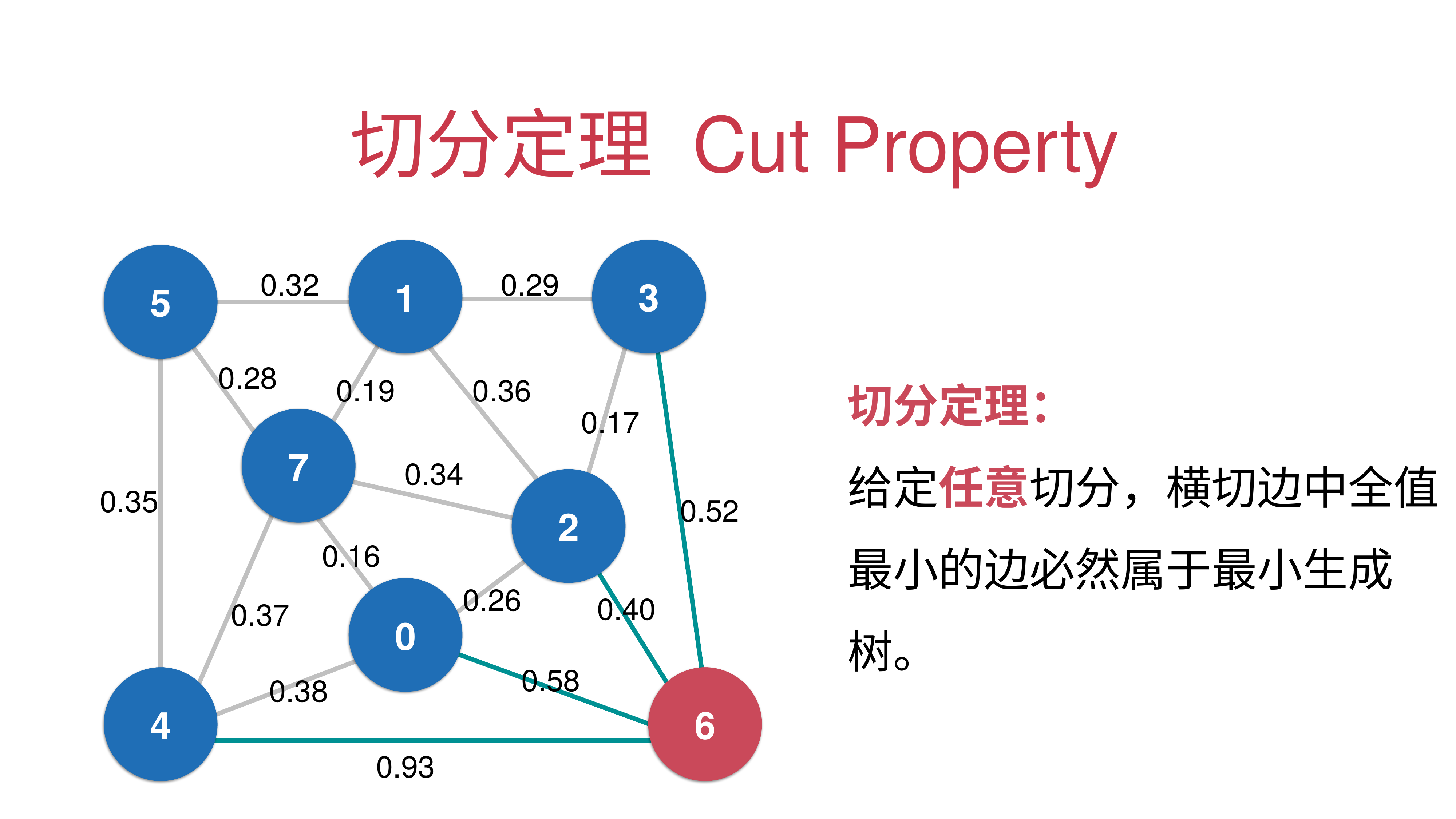

# 切分定理 Cut Property
1
3
5
0.32
0.29

0.28
0.19
0.36
切分定理：
给定任意切分，横切边中全值最小的边必然属于最小生成树。
0.17
7
0.34
2

0.35
0.52

0.16

0.26
0
0.40
0.37

0.58
4
6
0.38

0.93